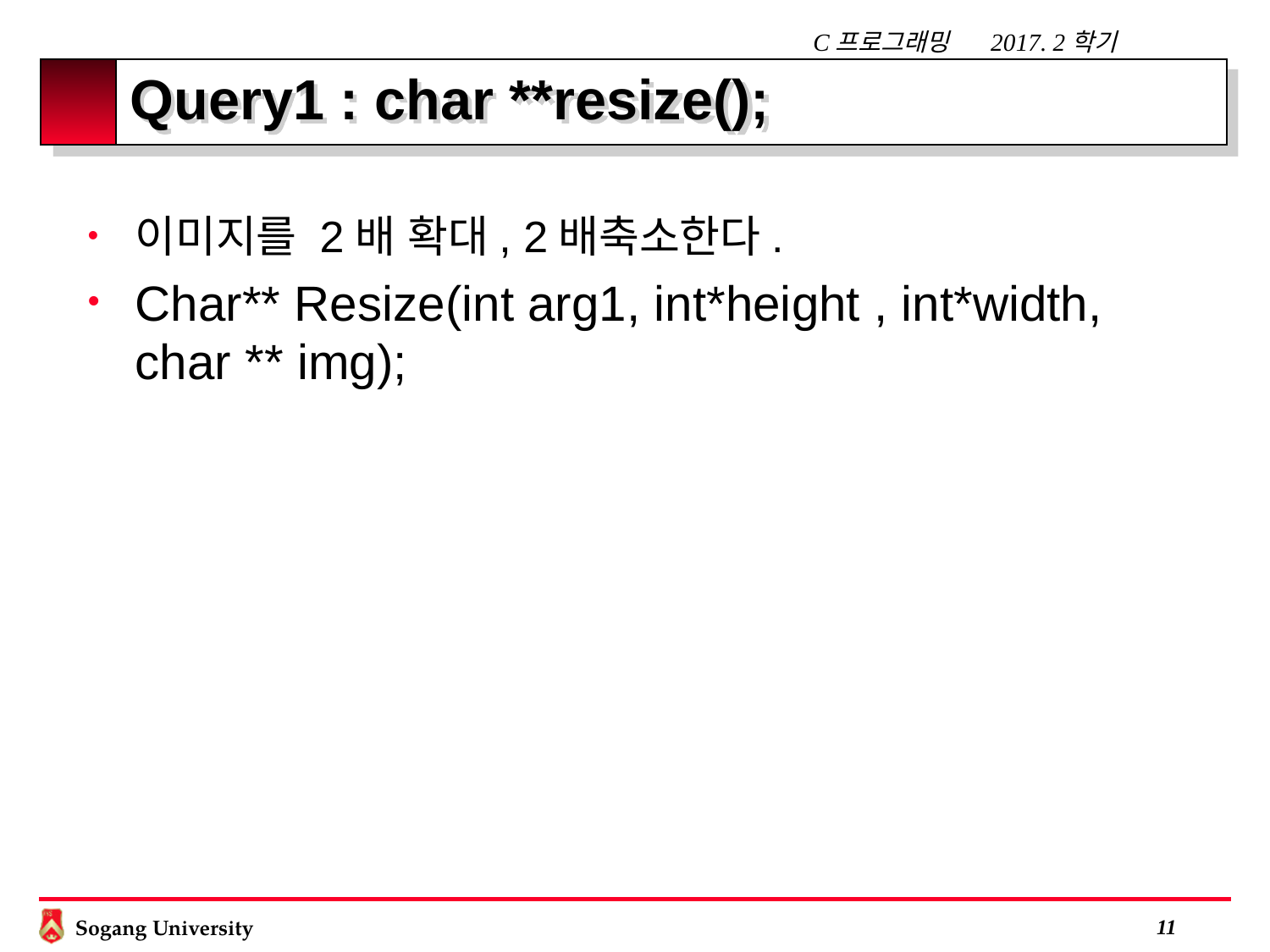

# Query1 : char **resize();
이미지를 2배 확대, 2배축소한다.
Char** Resize(int arg1, int*height , int*width, char ** img);

 11